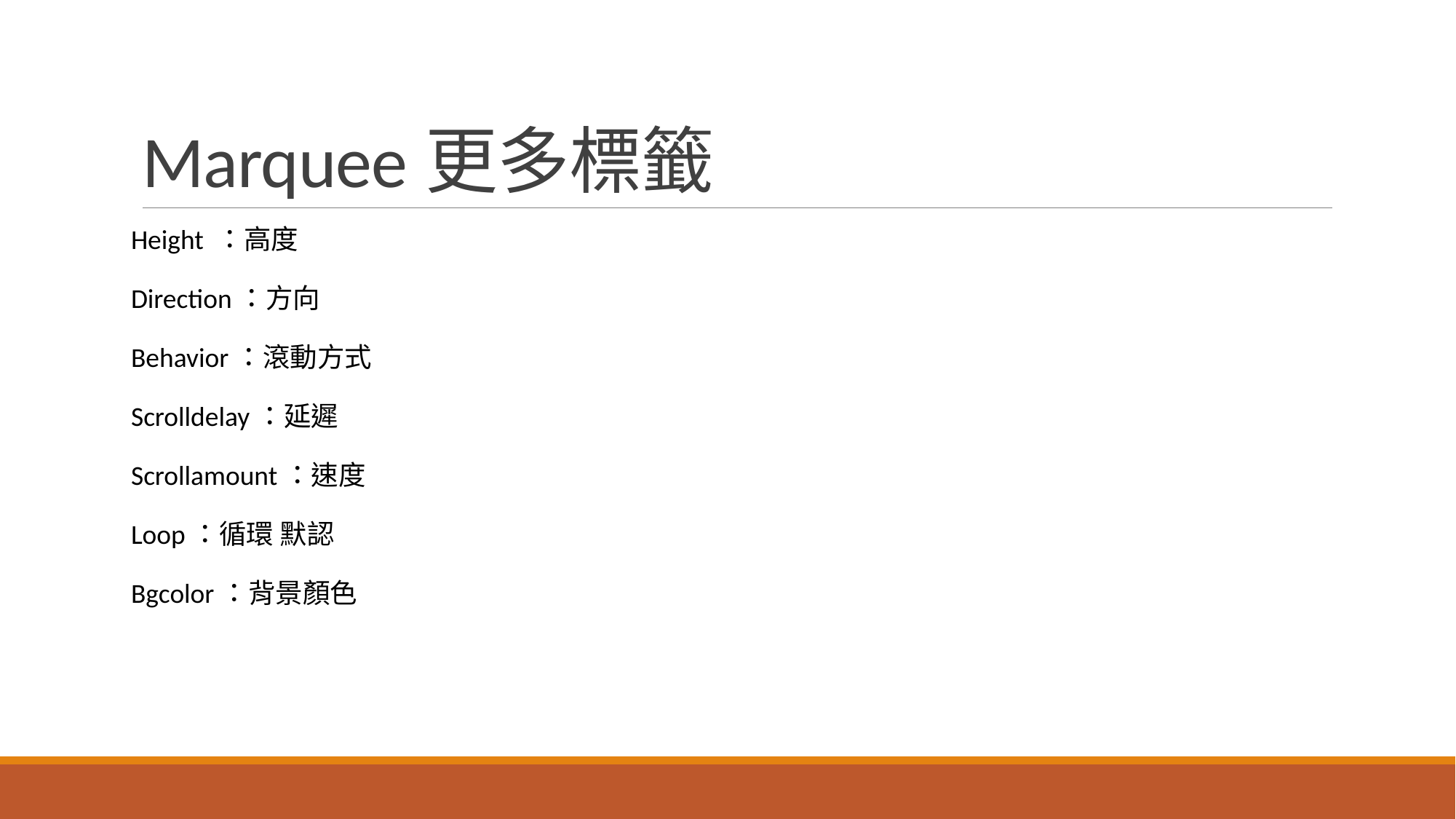

# Marquee更多標籤
Height ：高度

Direction：方向
寬度
Behavior：滾動方式

Scrolldelay：延遲

Scrollamount：速度

Loop：循環 默認

Bgcolor：背景顏色